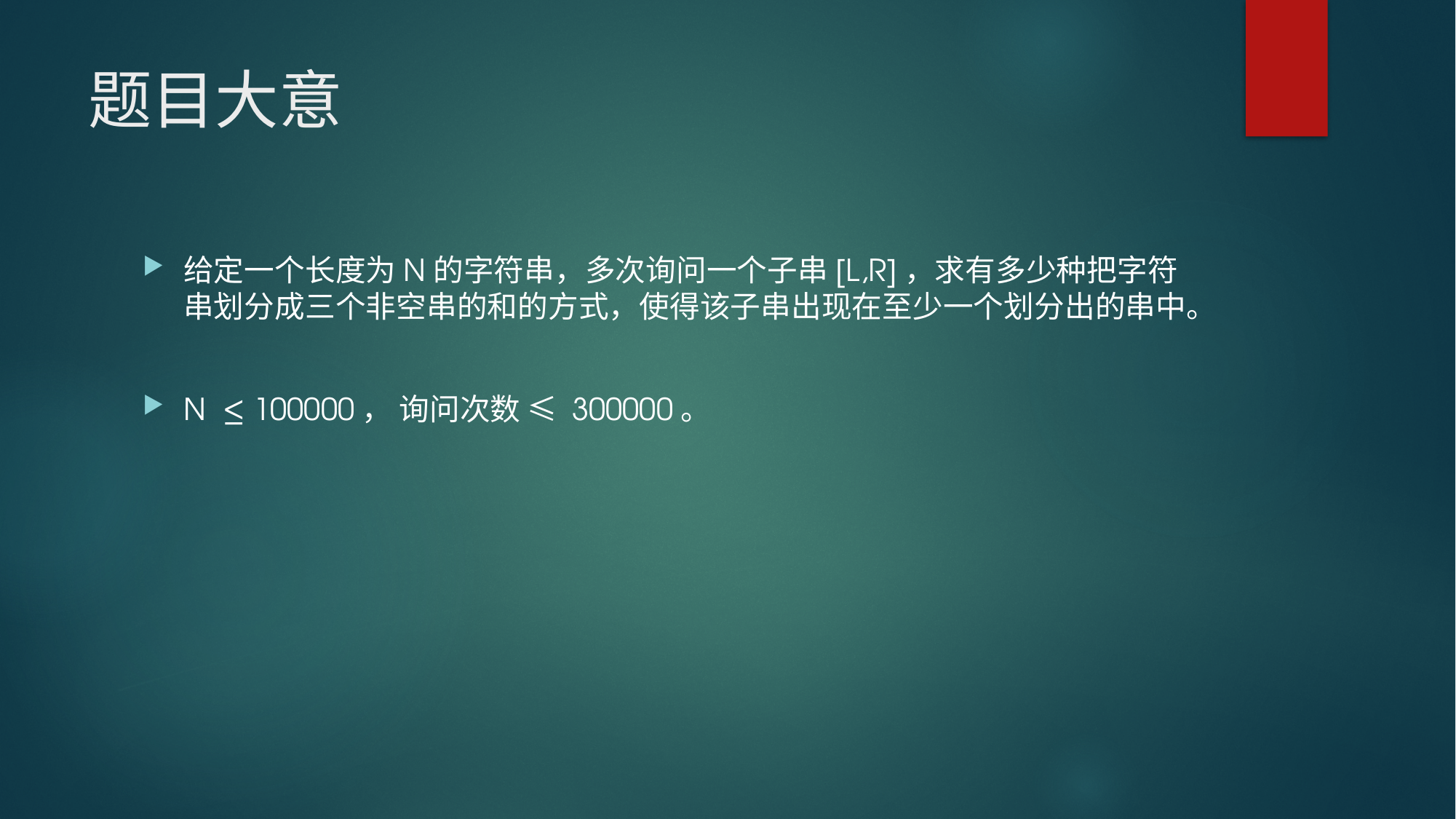

# 题目大意
给定一个长度为N的字符串，多次询问一个子串[L,R]，求有多少种把字符串划分成三个非空串的和的方式，使得该子串出现在至少一个划分出的串中。

N  ≤ 100000， 询问次数 ≤ 300000。